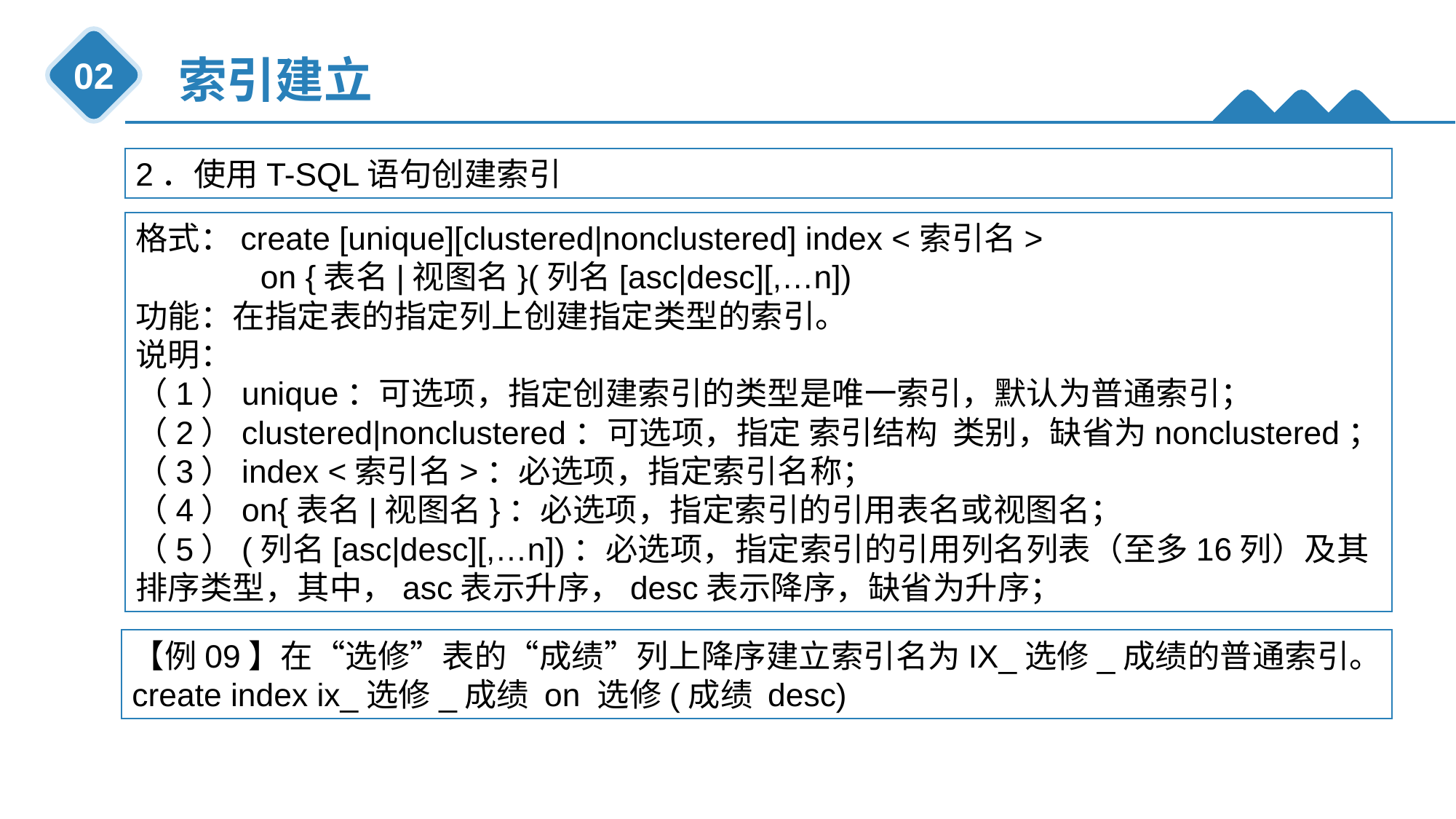

索引建立
02

2．使用T-SQL语句创建索引
格式：create [unique][clustered|nonclustered] index <索引名>
              on {表名|视图名}(列名[asc|desc][,…n])
功能：在指定表的指定列上创建指定类型的索引。
说明：
（1）unique：可选项，指定创建索引的类型是唯一索引，默认为普通索引；
（2）clustered|nonclustered：可选项，指定 索引结构  类别，缺省为nonclustered；
（3）index <索引名>：必选项，指定索引名称；
（4）on{表名|视图名}：必选项，指定索引的引用表名或视图名；
（5）(列名[asc|desc][,…n])：必选项，指定索引的引用列名列表（至多16列）及其排序类型，其中，asc表示升序，desc表示降序，缺省为升序；
【例09】在“选修”表的“成绩”列上降序建立索引名为IX_选修_成绩的普通索引。
create index ix_选修_成绩 on 选修(成绩 desc)